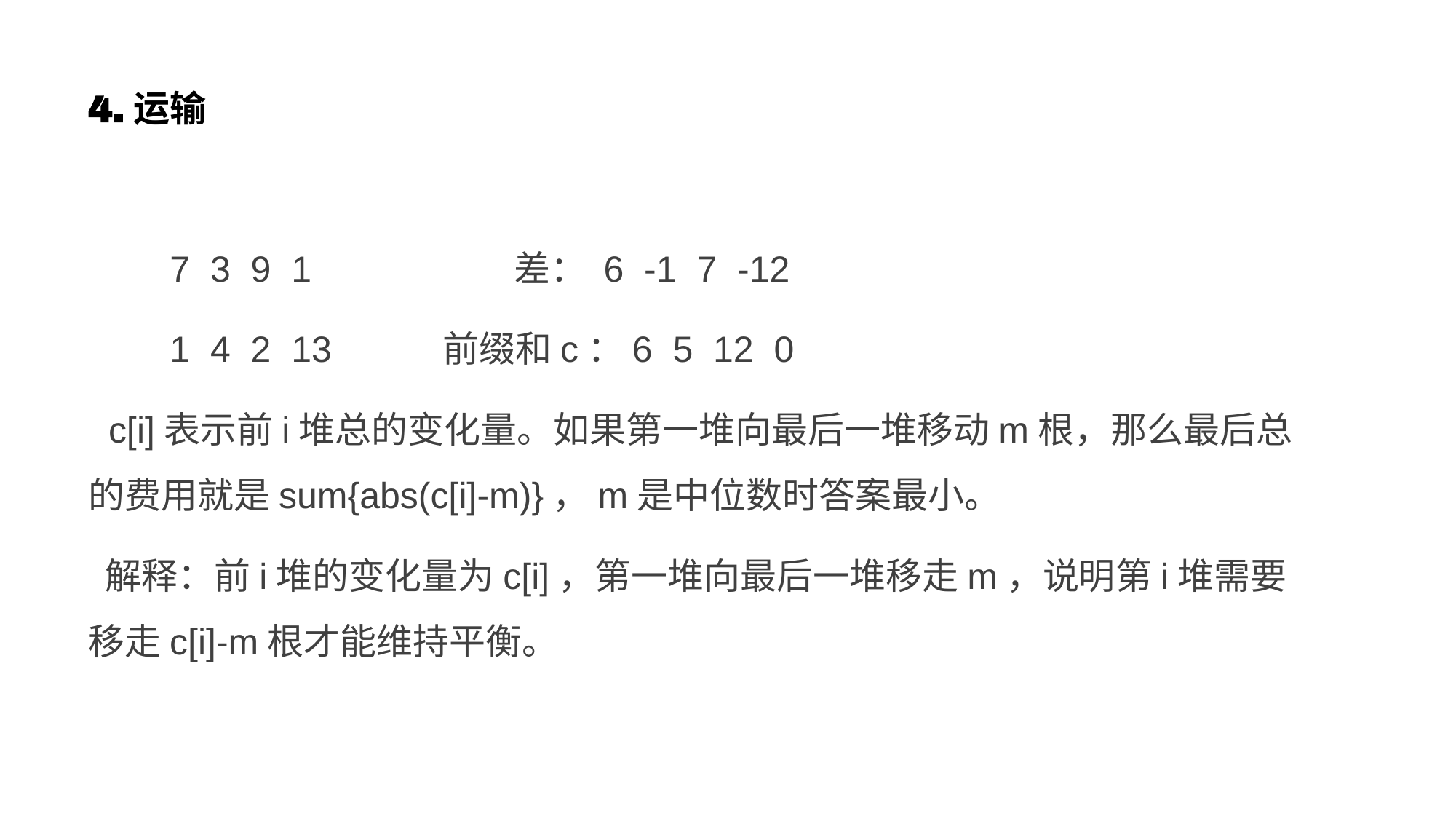

# 4.运输
        7  3  9  1                   差： 6  -1  7  -12
        1  4  2  13          前缀和c：6  5  12  0
  c[i]表示前i堆总的变化量。如果第一堆向最后一堆移动m根，那么最后总的费用就是sum{abs(c[i]-m)}，m是中位数时答案最小。
 解释：前i堆的变化量为c[i]，第一堆向最后一堆移走m，说明第i堆需要移走c[i]-m根才能维持平衡。